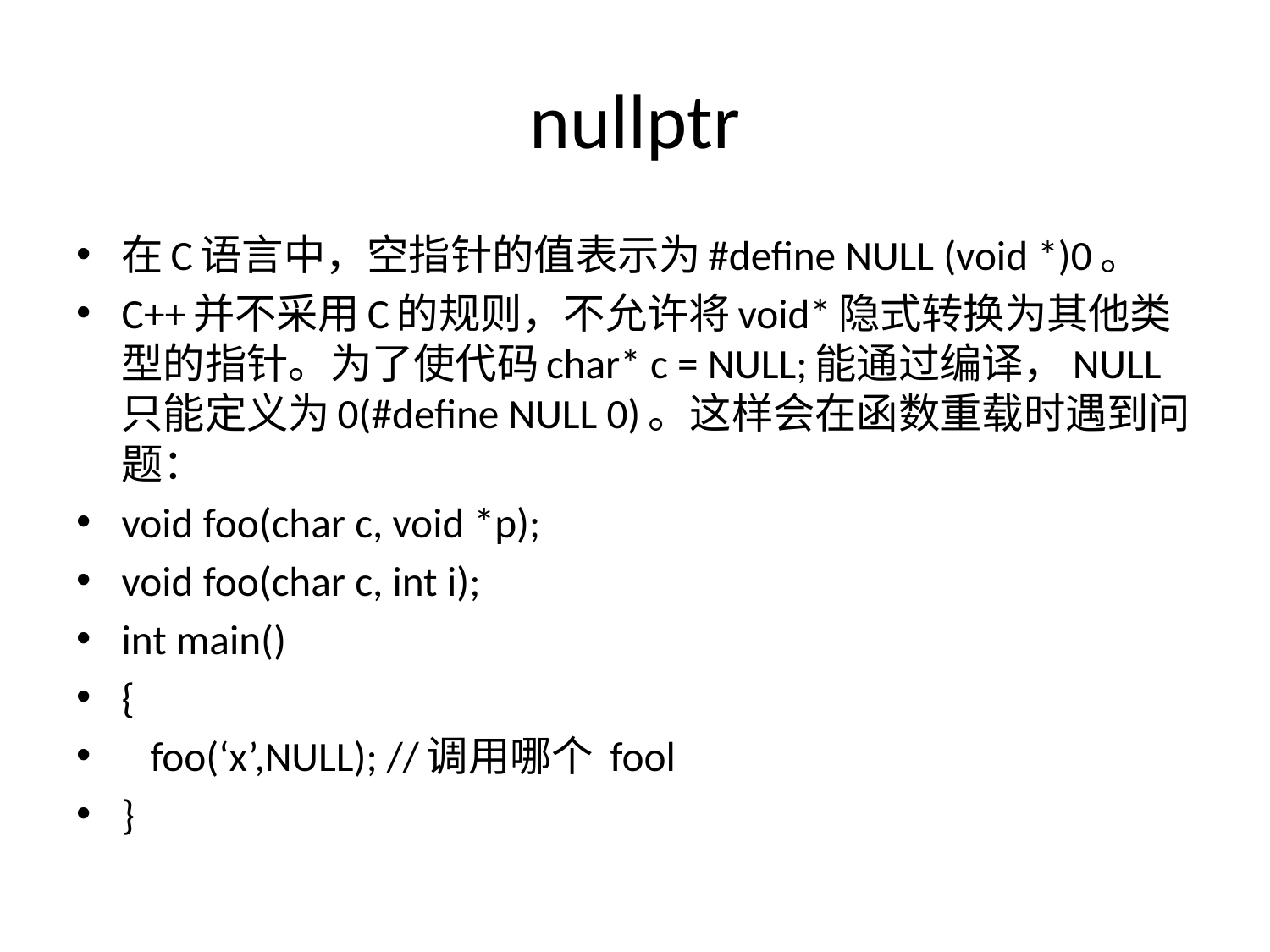

# nullptr
在C语言中，空指针的值表示为#define NULL (void *)0。
C++并不采用C的规则，不允许将void*隐式转换为其他类型的指针。为了使代码char* c = NULL;能通过编译，NULL只能定义为0(#define NULL 0)。这样会在函数重载时遇到问题：
void foo(char c, void *p);
void foo(char c, int i);
int main()
{
   foo(‘x’,NULL); //调用哪个 fool
}